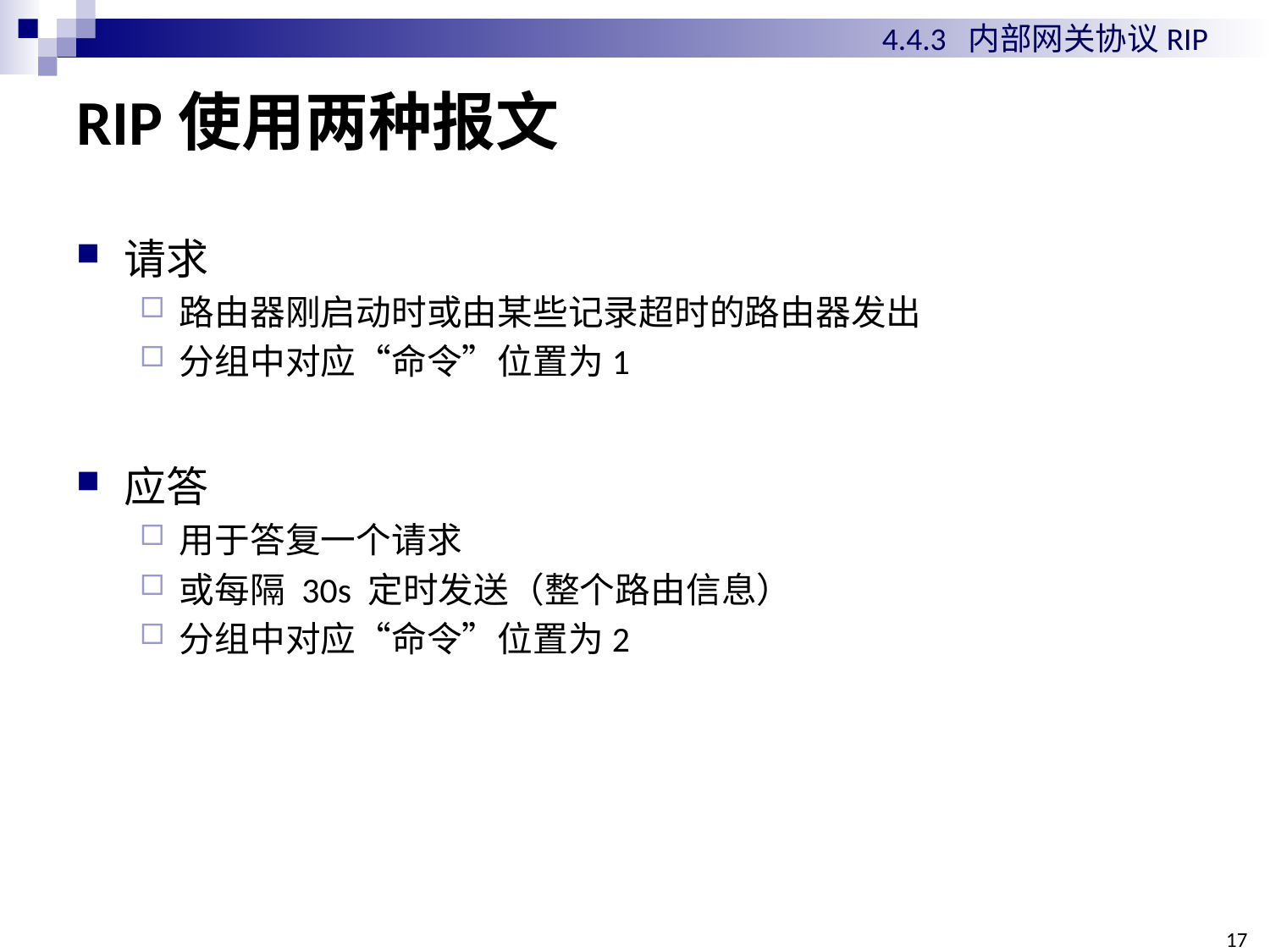

4.4.3  内部网关协议RIP
# RIP使用两种报文
请求
路由器刚启动时或由某些记录超时的路由器发出
分组中对应“命令”位置为1
应答
用于答复一个请求
或每隔 30s 定时发送（整个路由信息）
分组中对应“命令”位置为2
171